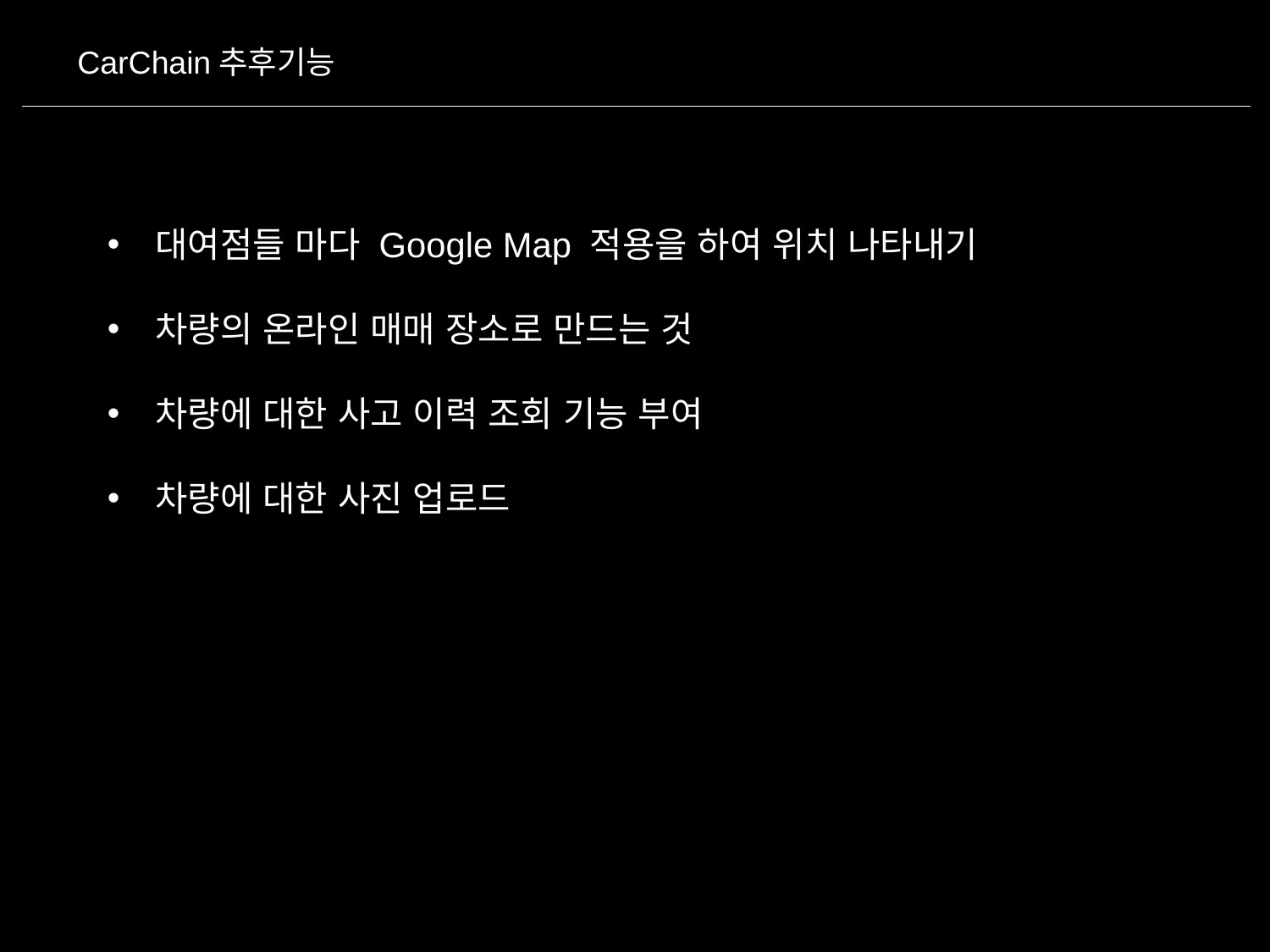

CarChain추후기능
대여점들 마다 Google Map 적용을 하여 위치 나타내기

차량의 온라인 매매 장소로 만드는 것

차량에 대한 사고 이력 조회 기능 부여

차량에 대한 사진 업로드